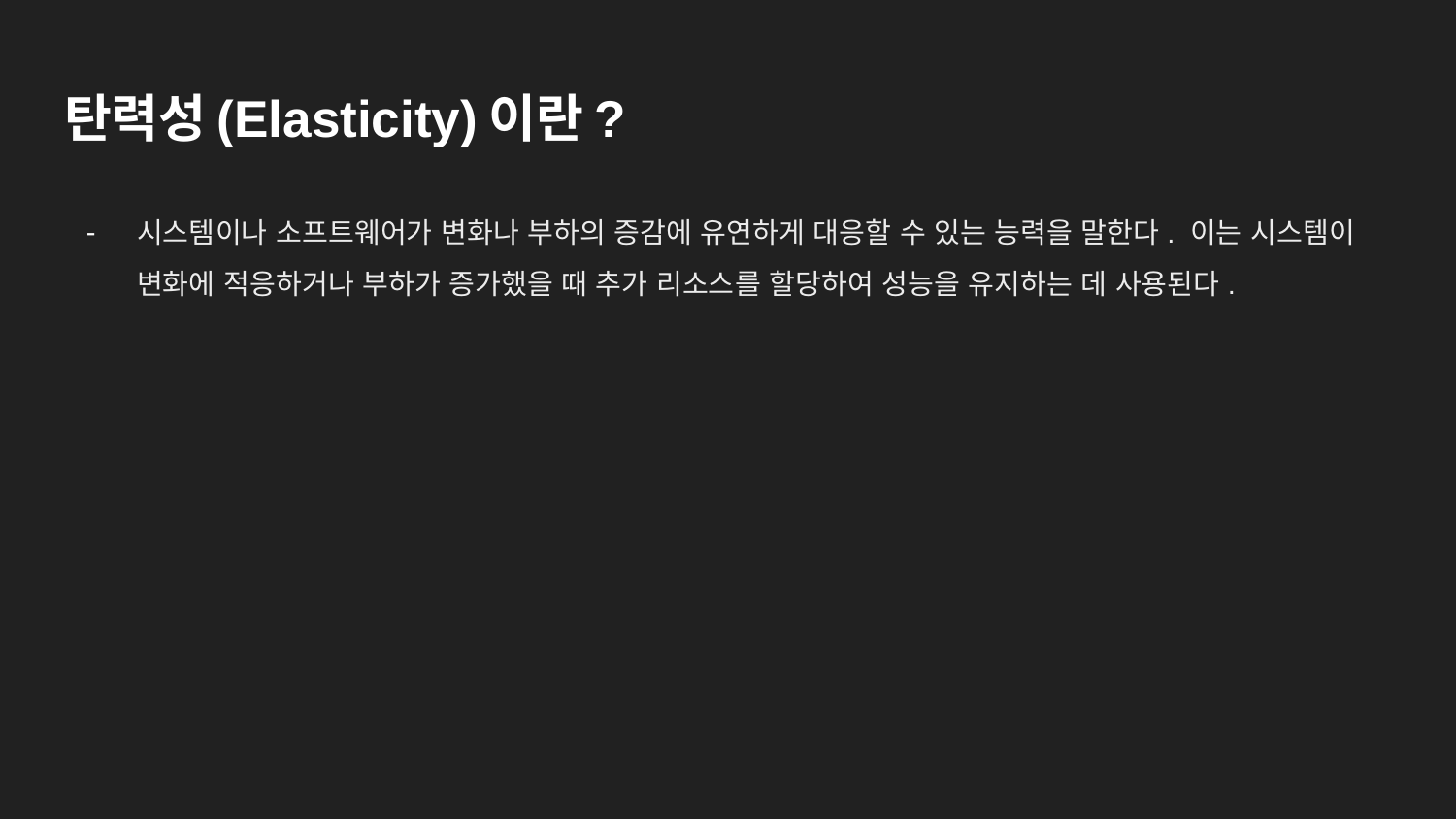

# 탄력성(Elasticity)이란?
시스템이나 소프트웨어가 변화나 부하의 증감에 유연하게 대응할 수 있는 능력을 말한다. 이는 시스템이 변화에 적응하거나 부하가 증가했을 때 추가 리소스를 할당하여 성능을 유지하는 데 사용된다.